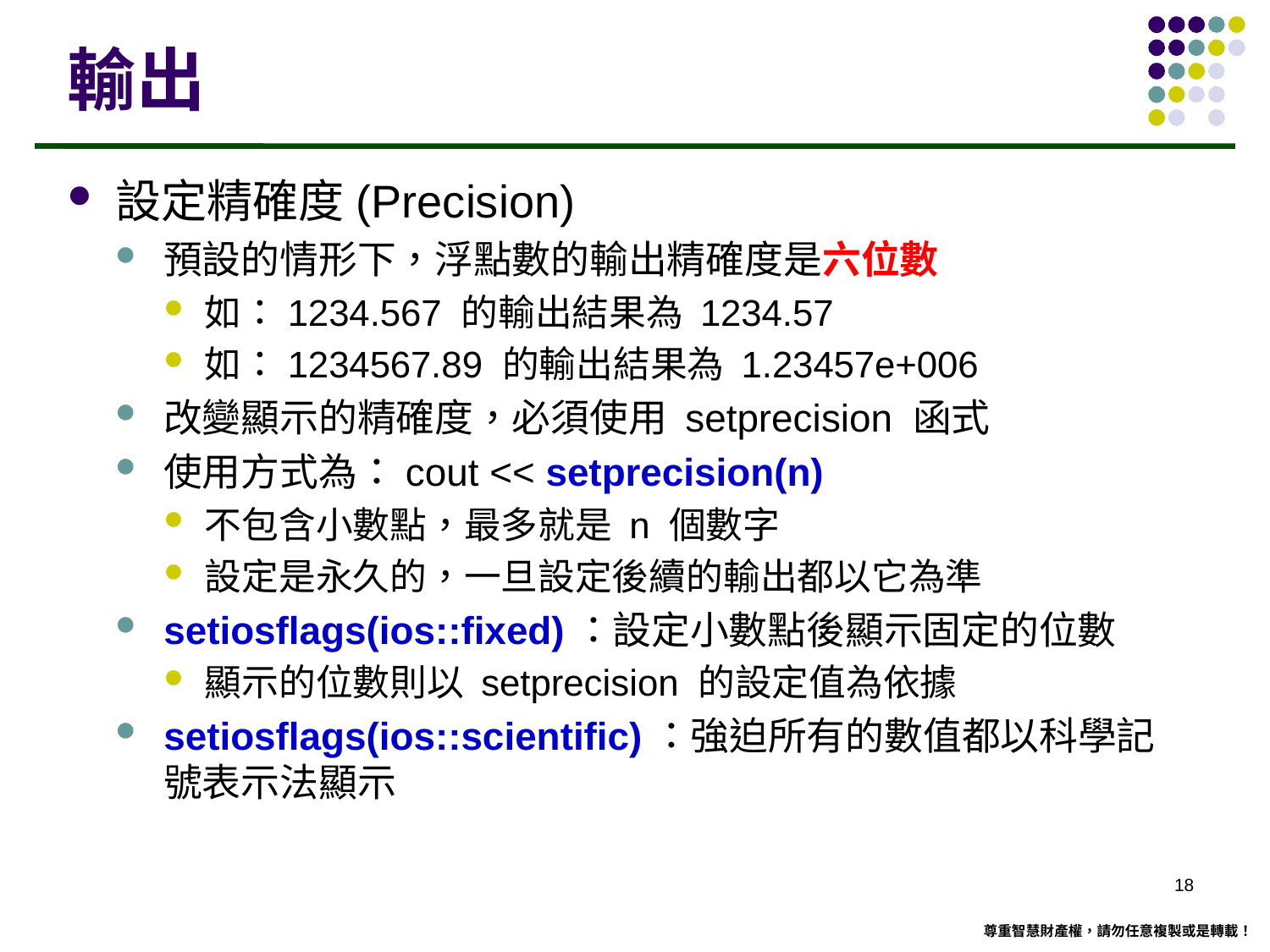

# 輸出
設定精確度(Precision)
預設的情形下，浮點數的輸出精確度是六位數
如：1234.567 的輸出結果為 1234.57
如：1234567.89 的輸出結果為 1.23457e+006
改變顯示的精確度，必須使用 setprecision 函式
使用方式為：cout << setprecision(n)
不包含小數點，最多就是 n 個數字
設定是永久的，一旦設定後續的輸出都以它為準
setiosflags(ios::fixed)：設定小數點後顯示固定的位數
顯示的位數則以 setprecision 的設定值為依據
setiosflags(ios::scientific)：強迫所有的數值都以科學記號表示法顯示
18